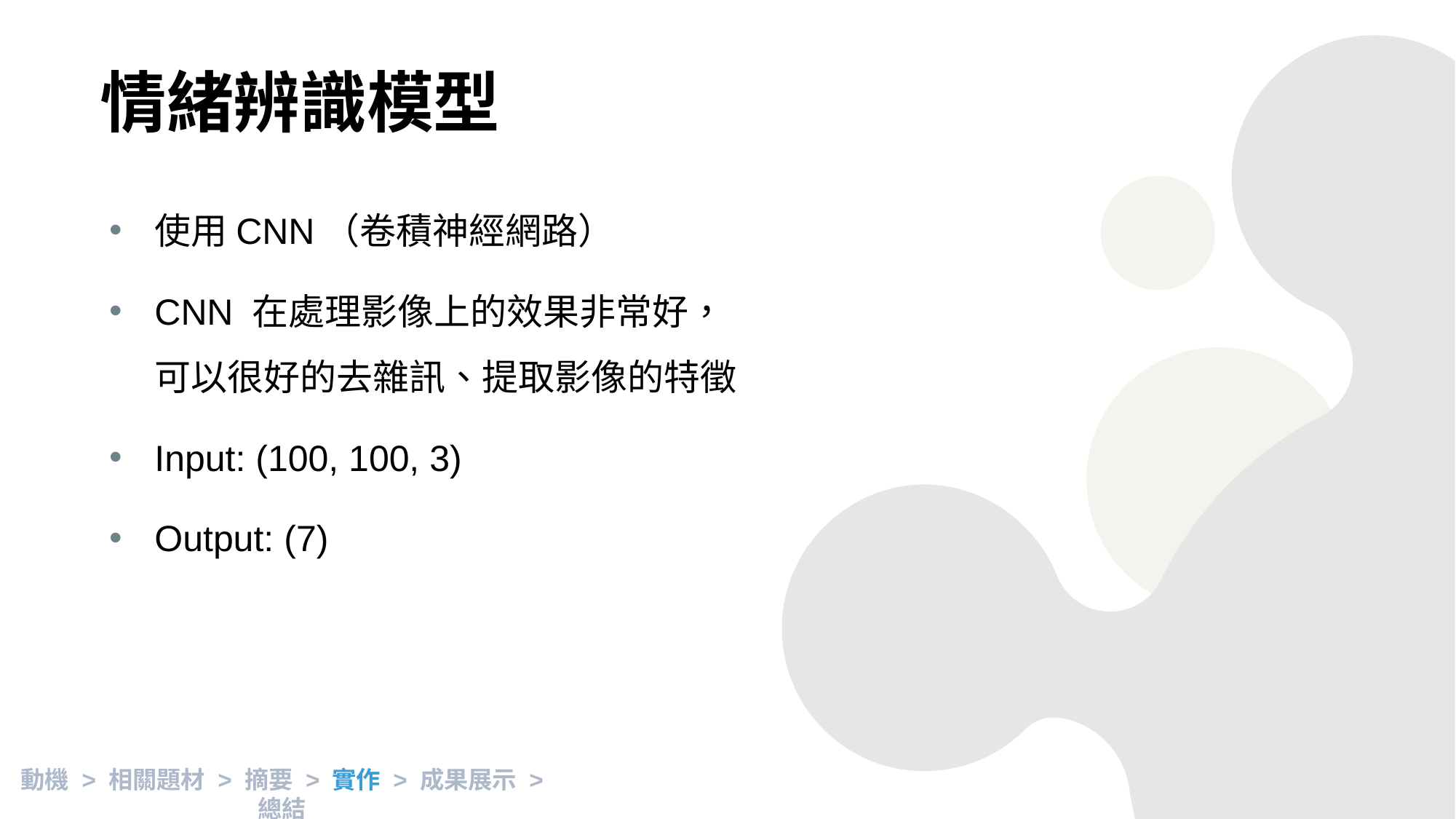

# 情緒辨識模型
使用CNN（卷積神經網路）
CNN 在處理影像上的效果非常好，可以很好的去雜訊、提取影像的特徵
Input: (100, 100, 3)
Output: (7)

動機 > 相關題材 > 摘要 > 實作 > 成果展示 > 總結